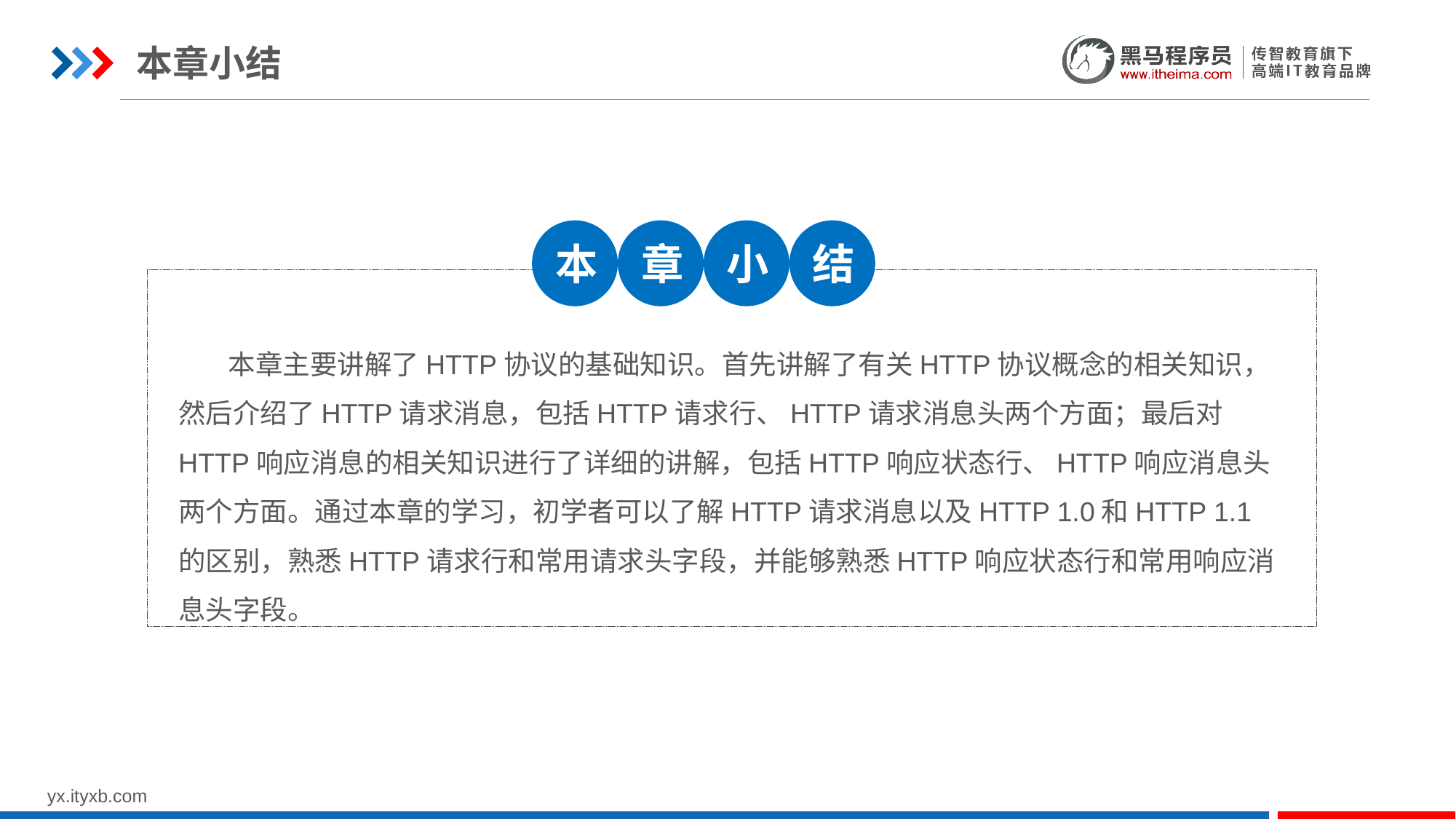

本章小结
本
章
小
结

       本章主要讲解了HTTP协议的基础知识。首先讲解了有关HTTP协议概念的相关知识，然后介绍了HTTP请求消息，包括HTTP请求行、HTTP请求消息头两个方面；最后对HTTP响应消息的相关知识进行了详细的讲解，包括HTTP响应状态行、HTTP响应消息头两个方面。通过本章的学习，初学者可以了解HTTP请求消息以及HTTP 1.0和HTTP 1.1的区别，熟悉HTTP请求行和常用请求头字段，并能够熟悉HTTP响应状态行和常用响应消息头字段。